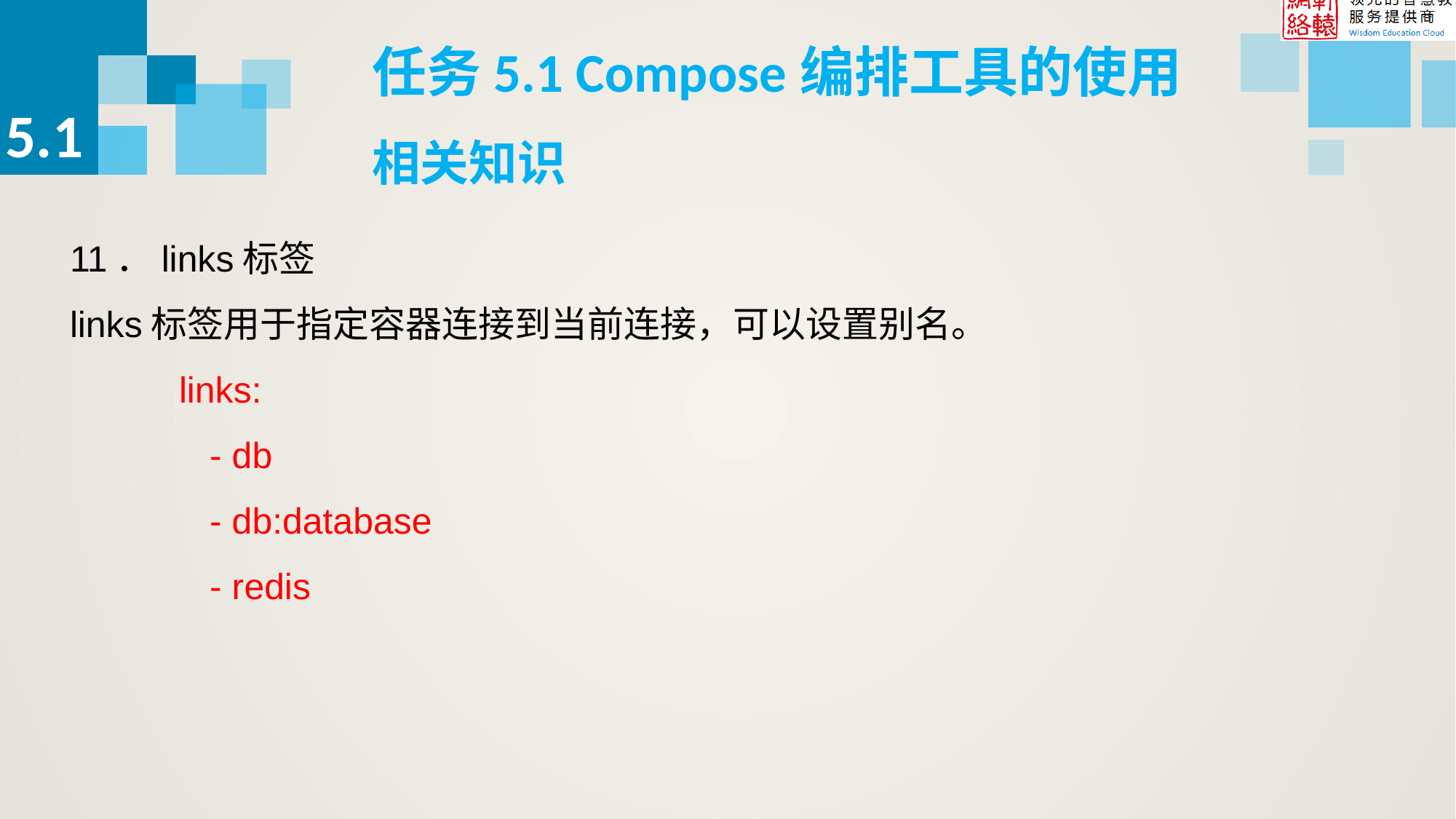

任务5.1 Compose编排工具的使用
5.1
相关知识
11．links标签
links标签用于指定容器连接到当前连接，可以设置别名。
links:
   - db
   - db:database
   - redis